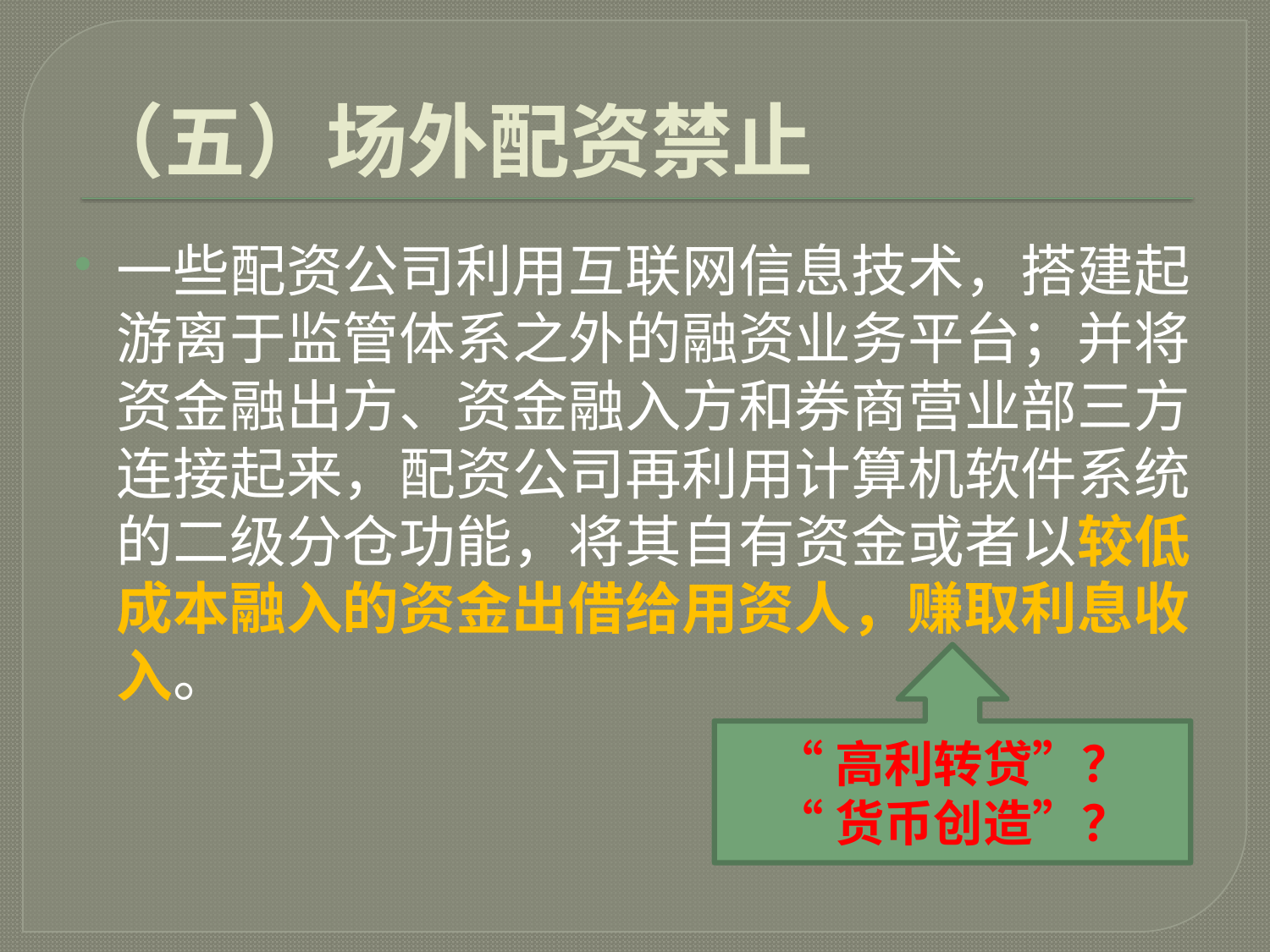

# （五）场外配资禁止
一些配资公司利用互联网信息技术，搭建起游离于监管体系之外的融资业务平台；并将资金融出方、资金融入方和券商营业部三方连接起来，配资公司再利用计算机软件系统的二级分仓功能，将其自有资金或者以较低成本融入的资金出借给用资人，赚取利息收入。
“高利转贷”？
“货币创造”？